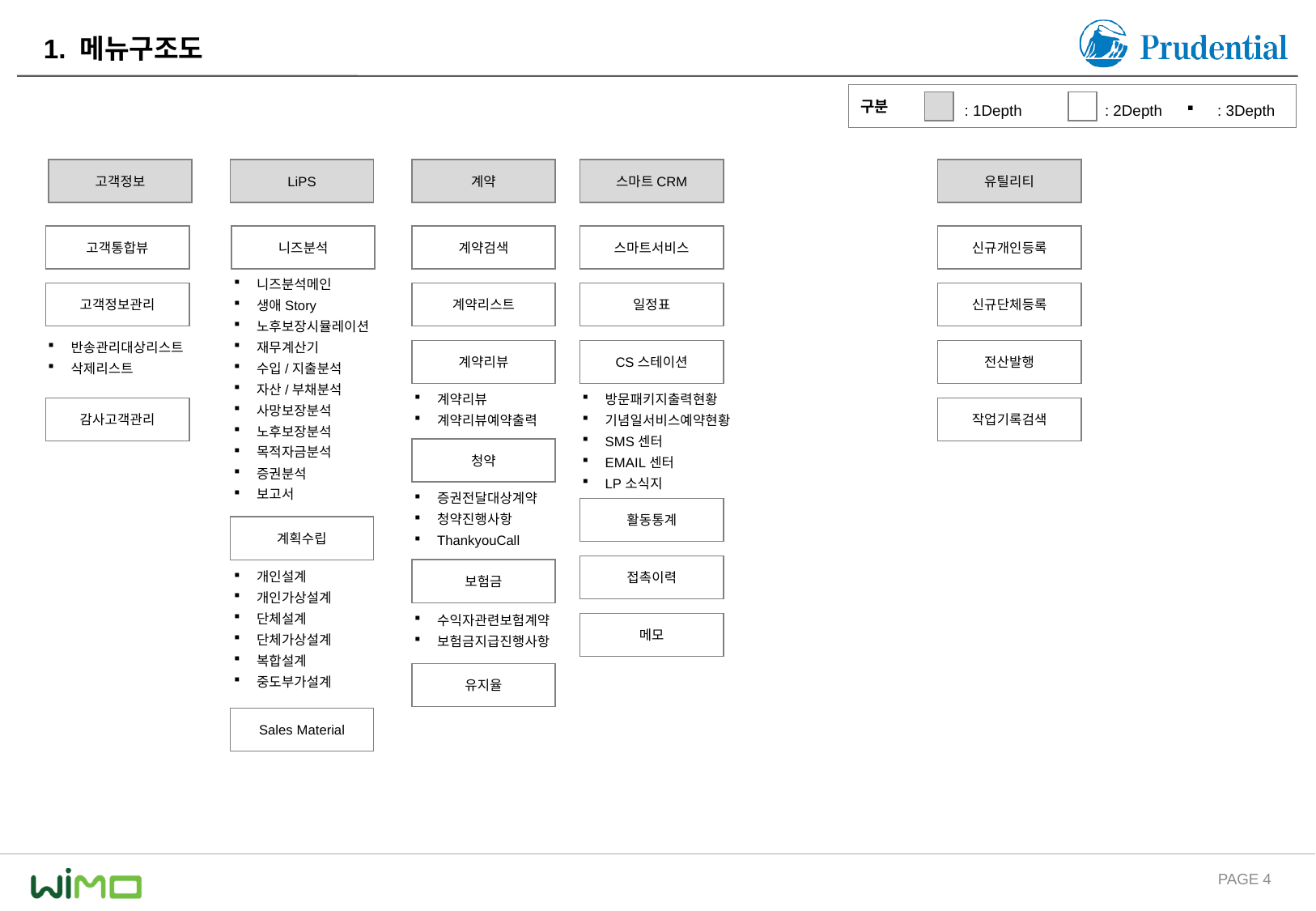

# 1. 메뉴구조도
구분

: 1Depth
: 2Depth
: 3Depth
고객정보
LiPS
계약
스마트CRM
유틸리티
고객통합뷰
니즈분석
계약검색
스마트서비스
신규개인등록
니즈분석메인
생애Story
노후보장시뮬레이션
재무계산기
수입/지출분석
자산/부채분석
사망보장분석
노후보장분석
목적자금분석
증권분석
보고서
고객정보관리
계약리스트
일정표
신규단체등록
반송관리대상리스트
삭제리스트
계약리뷰
CS스테이션
전산발행
계약리뷰
계약리뷰예약출력
방문패키지출력현황
기념일서비스예약현황
SMS센터
EMAIL센터
LP소식지
감사고객관리
작업기록검색
청약
증권전달대상계약
청약진행사항
ThankyouCall
활동통계
계획수립
접촉이력
보험금
개인설계
개인가상설계
단체설계
단체가상설계
복합설계
중도부가설계
수익자관련보험계약
보험금지급진행사항
메모
유지율
Sales Material
PAGE 4